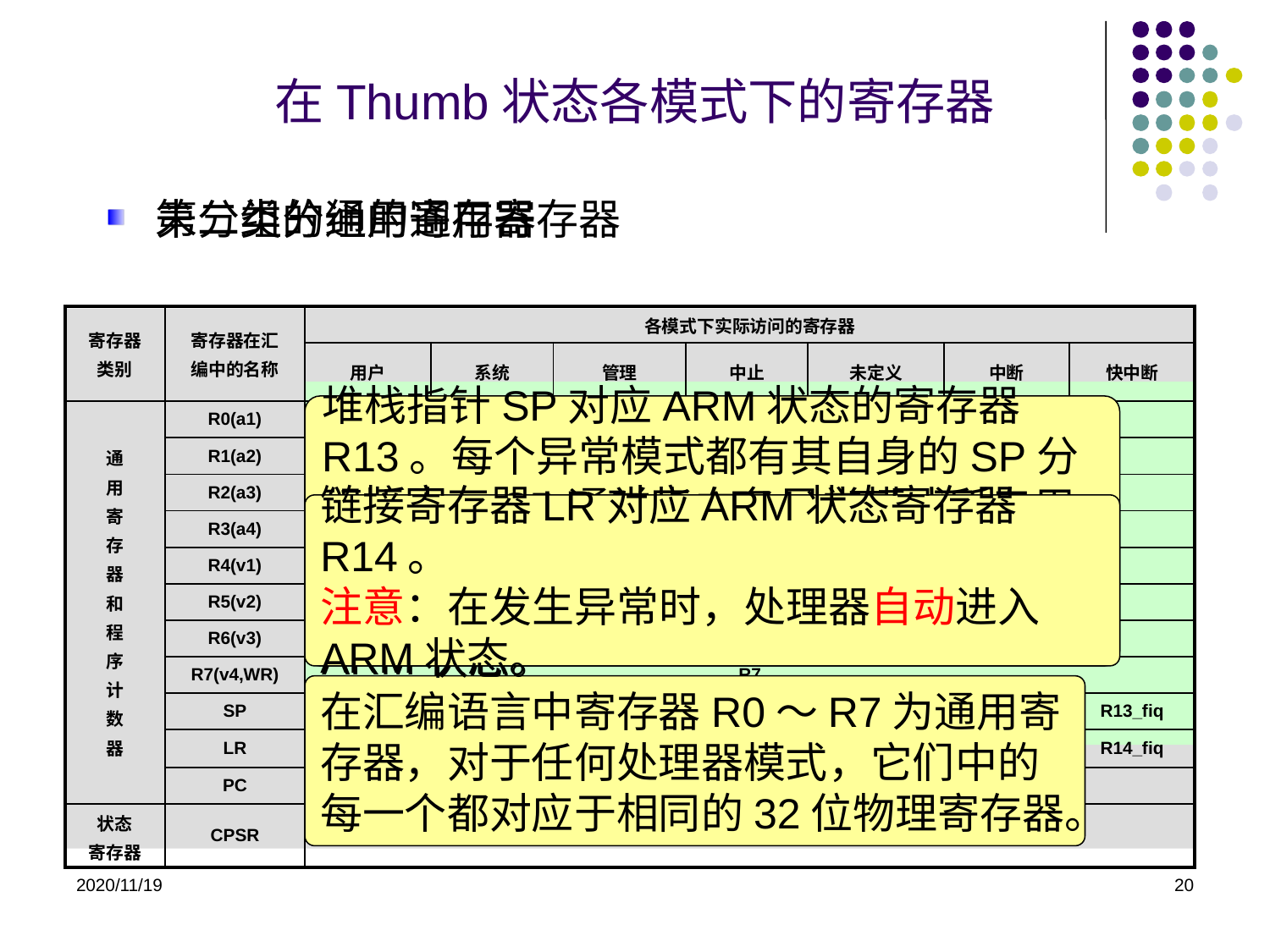

在Thumb状态各模式下的寄存器
第二类分组的通用寄存器
未分组的通用寄存器
| 寄存器 类别 | 寄存器在汇 编中的名称 | 各模式下实际访问的寄存器 |  |  |  |  |  |  |
| --- | --- | --- | --- | --- | --- | --- | --- | --- |
|  |  | 用户 | 系统 | 管理 | 中止 | 未定义 | 中断 | 快中断 |
| 通 用 寄 存 器 和 程 序 计 数 器 | R0(a1) | R0 |  |  |  |  |  |  |
|  | R1(a2) | R1 |  |  |  |  |  |  |
|  | R2(a3) | R2 |  |  |  |  |  |  |
|  | R3(a4) | R3 |  |  |  |  |  |  |
|  | R4(v1) | R4 |  |  |  |  |  |  |
|  | R5(v2) | R5 |  |  |  |  |  |  |
|  | R6(v3) | R6 |  |  |  |  |  |  |
|  | R7(v4,WR) | R7 |  |  |  |  |  |  |
|  | SP | R13 |  | R13\_scv | R13\_abt | R13\_und | R13\_irq | R13\_fiq |
|  | LR | R14 |  | R14\_svc | R14\_abt | R14\_und | R13\_irq | R14\_fiq |
|  | PC | R15 |  |  |  |  |  |  |
| 状态 寄存器 | CPSR | CPSR |  |  |  |  |  |  |

堆栈指针SP对应ARM状态的寄存器R13。每个异常模式都有其自身的SP分组版本，SP通常指向各异常模式所专用的堆栈。
注意：在发生异常时，处理器自动进入ARM状态。
链接寄存器LR对应ARM状态寄存器R14。
注意：在发生异常时，处理器自动进入ARM状态。

在汇编语言中寄存器R0～R7为通用寄存器，对于任何处理器模式，它们中的每一个都对应于相同的32位物理寄存器。

2020/11/19
20